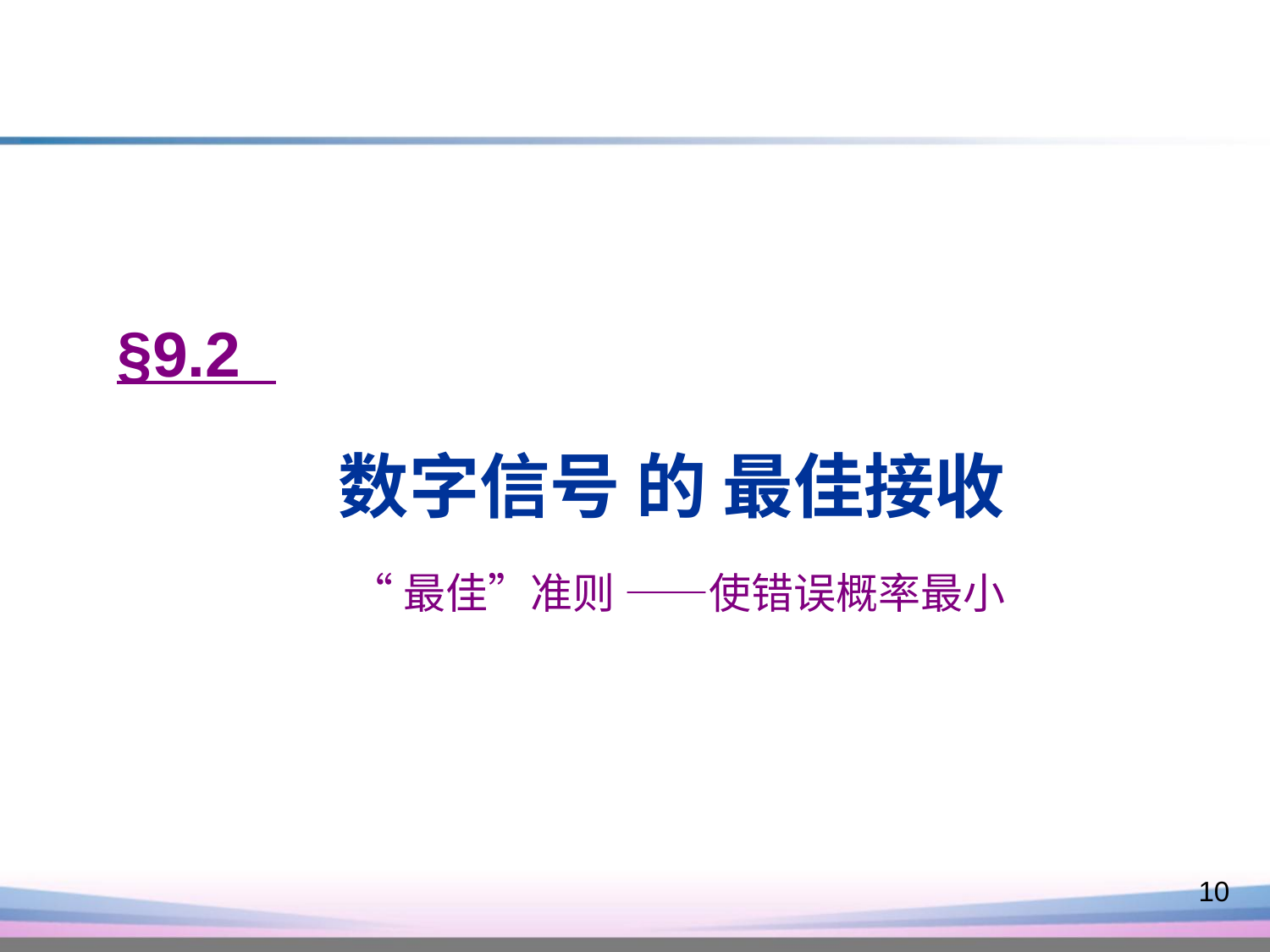

§9.2
数字信号 的 最佳接收
“最佳”准则 ——使错误概率最小
10